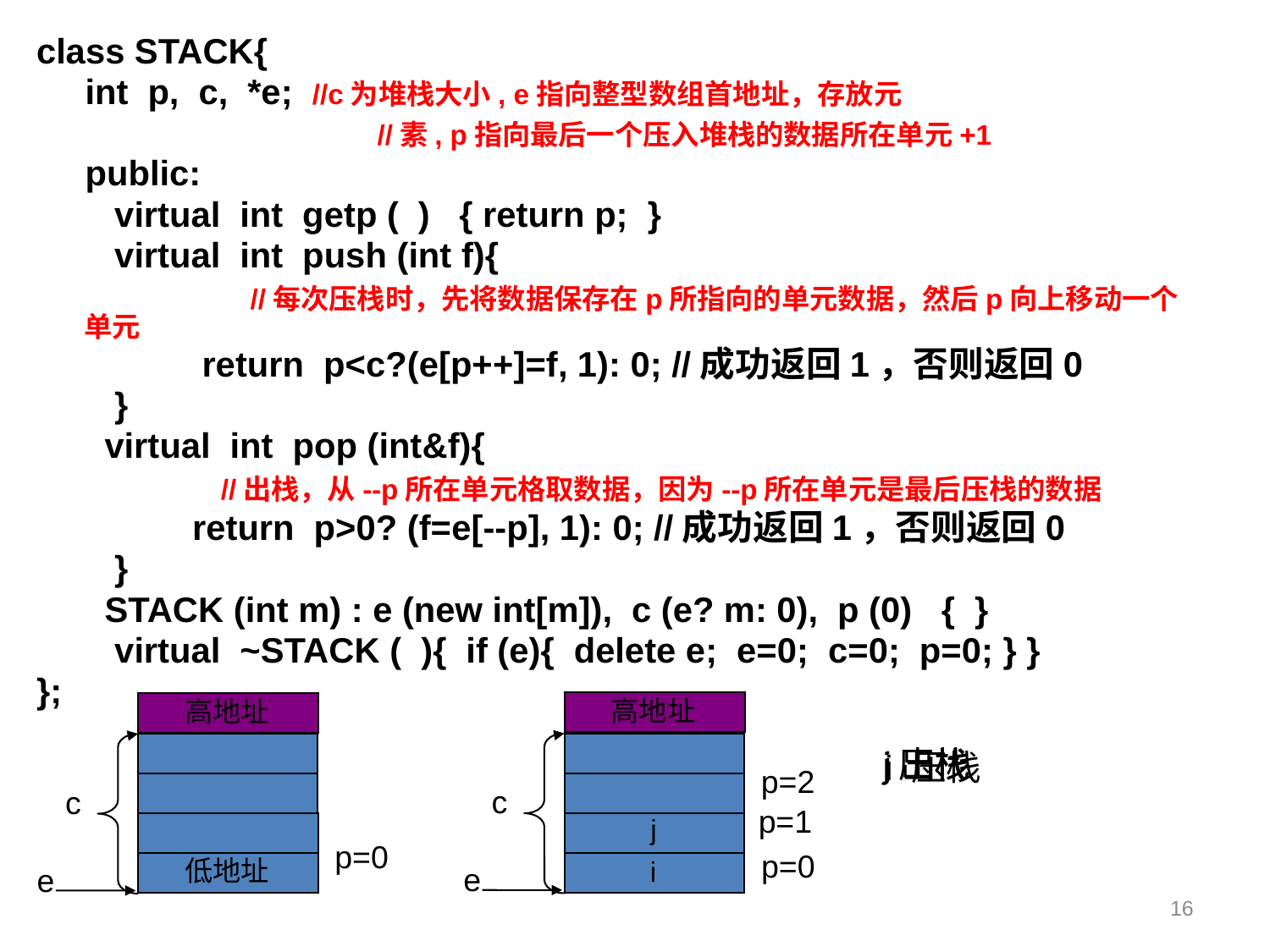

class STACK{
     int  p,  c,  *e;  //c为堆栈大小, e指向整型数组首地址，存放元
			     //素, p指向最后一个压入堆栈的数据所在单元+1
     public:
        virtual  int  getp (  )   { return p;  }
        virtual  int  push (int f){
		     //每次压栈时，先将数据保存在p所指向的单元数据，然后p向上移动一个单元
                 return  p<c?(e[p++]=f, 1): 0; //成功返回1，否则返回0
        }
       virtual  int  pop (int&f){
		 //出栈，从--p所在单元格取数据，因为--p所在单元是最后压栈的数据
                return  p>0? (f=e[--p], 1): 0; //成功返回1，否则返回0
        }
       STACK (int m) : e (new int[m]),  c (e? m: 0),  p (0)   {  }
        virtual  ~STACK (  ){  if (e){  delete e;  e=0;  c=0;  p=0; } }
};
高地址
高地址

j出栈
j压栈
i 压栈
p=2

c
c
p=1
j

p=0
p=0
低地址
i

e
e
16